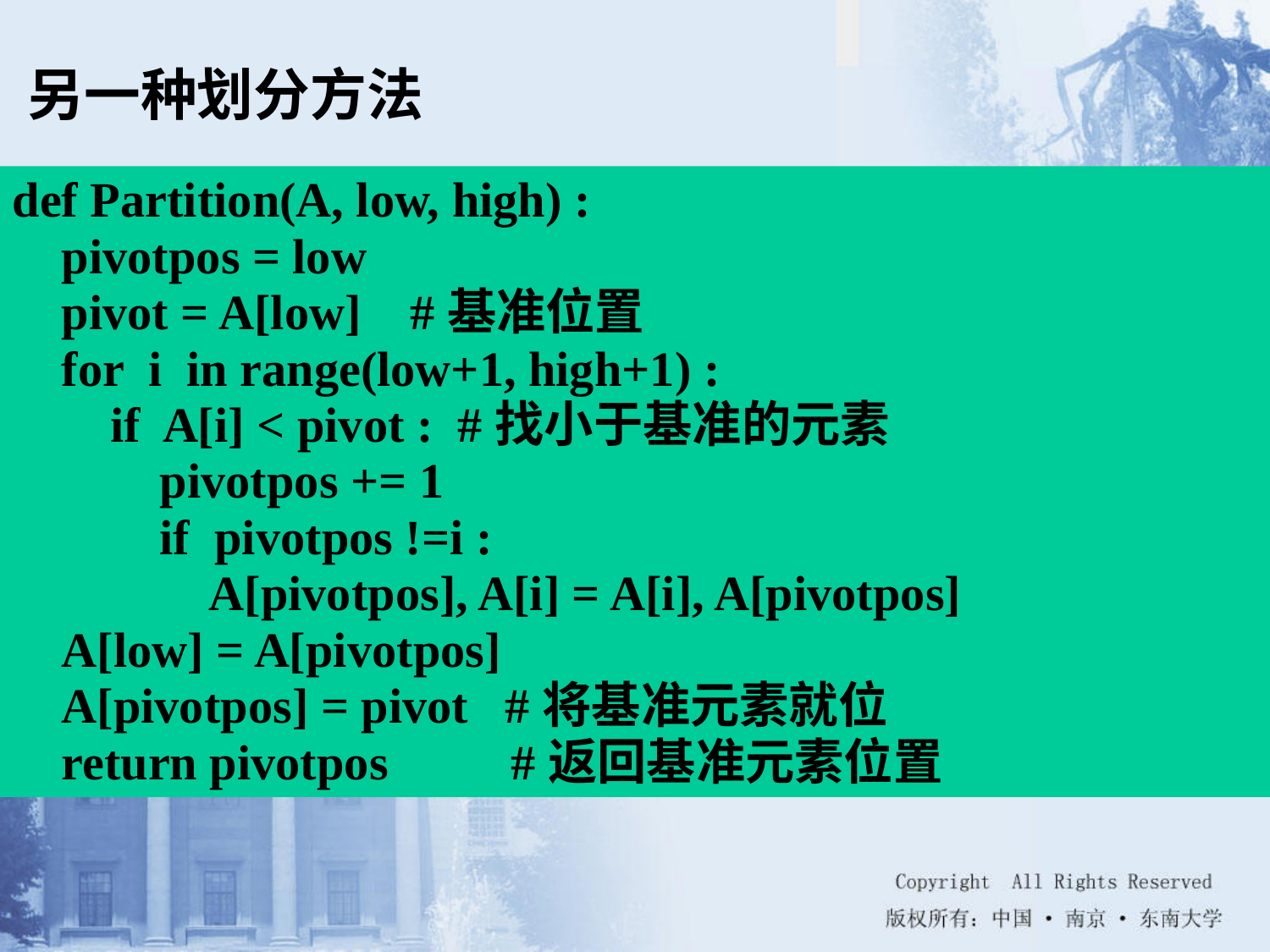

# 另一种划分方法
def Partition(A, low, high) :
    pivotpos = low
    pivot = A[low]    #基准位置
    for  i  in range(low+1, high+1) :
        if  A[i] < pivot :  #找小于基准的元素
            pivotpos += 1
            if  pivotpos !=i :
                A[pivotpos], A[i] = A[i], A[pivotpos]
    A[low] = A[pivotpos]
    A[pivotpos] = pivot   #将基准元素就位
    return pivotpos          #返回基准元素位置